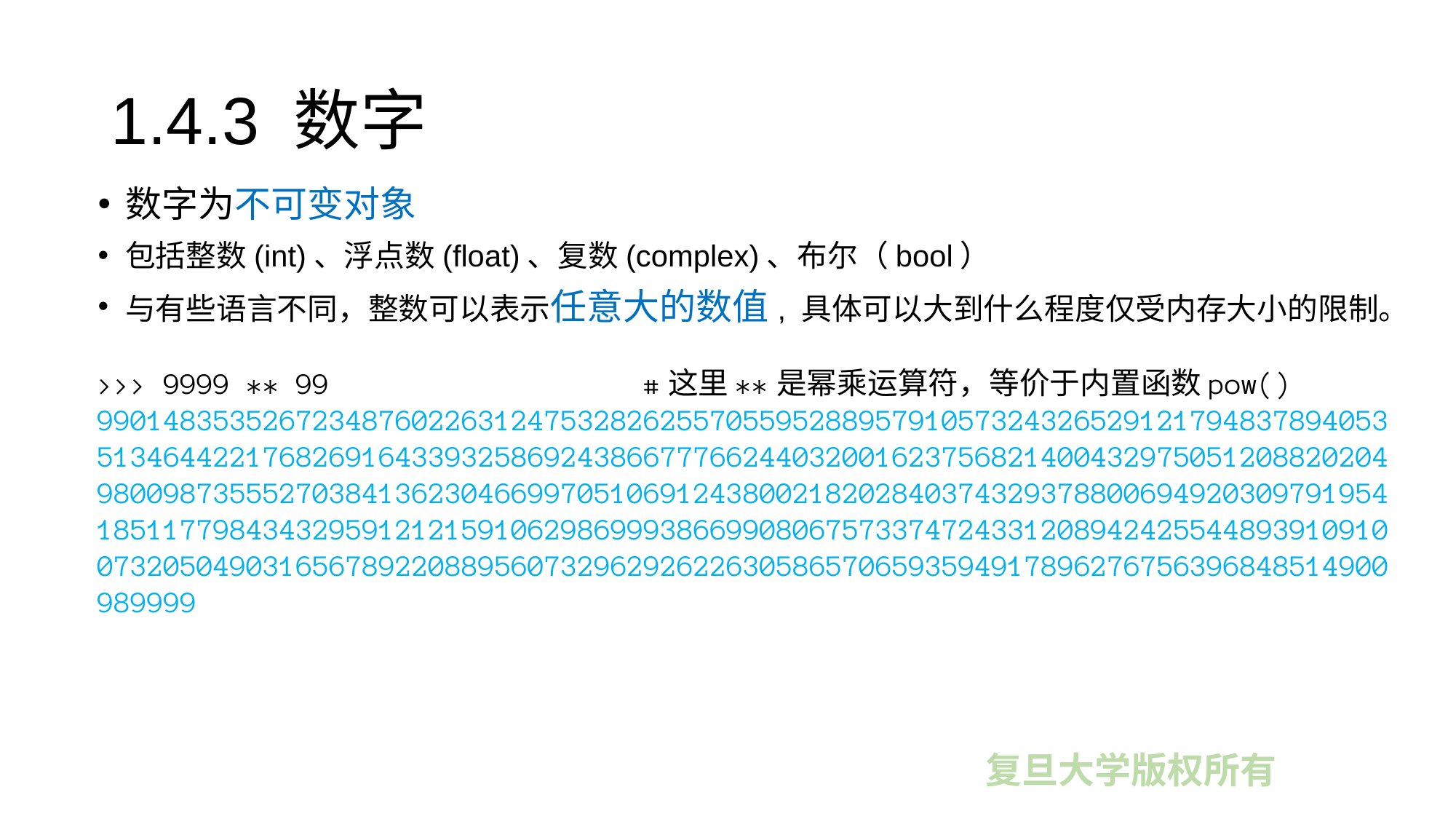

# 1.4.3 数字
数字为不可变对象
包括整数(int)、浮点数(float)、复数(complex)、布尔（bool）
与有些语言不同，整数可以表示任意大的数值, 具体可以大到什么程度仅受内存大小的限制。

>>> 9999 ** 99                   #这里**是幂乘运算符，等价于内置函数pow()
990148353526723487602263124753282625570559528895791057324326529121794837894053513464422176826916433932586924386677766244032001623756821400432975051208820204980098735552703841362304669970510691243800218202840374329378800694920309791954185117798434329591212159106298699938669908067573374724331208942425544893910910073205049031656789220889560732962926226305865706593594917896276756396848514900989999